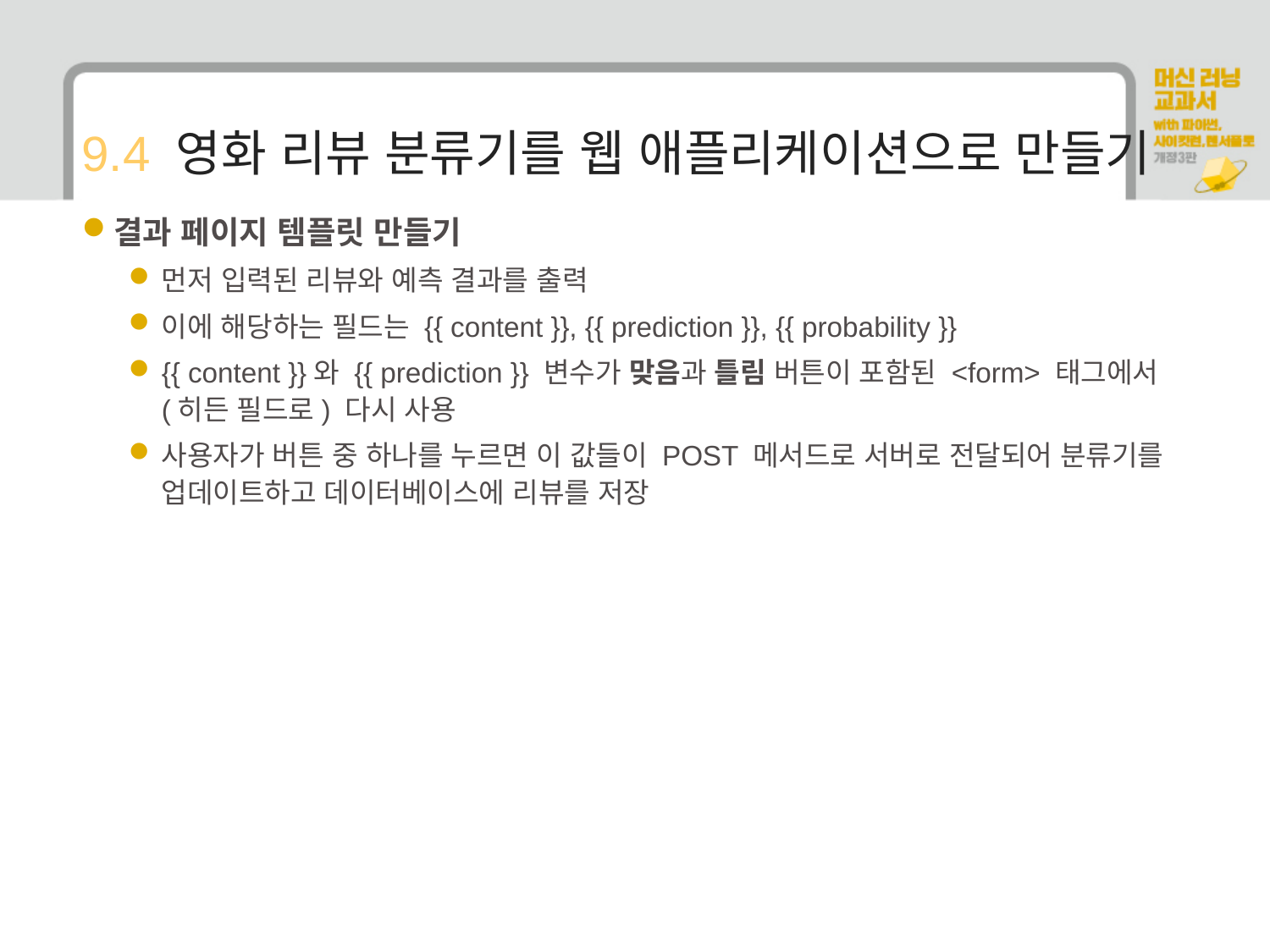

# 9.4 영화 리뷰 분류기를 웹 애플리케이션으로 만들기
결과 페이지 템플릿 만들기
먼저 입력된 리뷰와 예측 결과를 출력
이에 해당하는 필드는 {{ content }}, {{ prediction }}, {{ probability }}
{{ content }}와 {{ prediction }} 변수가 맞음과 틀림 버튼이 포함된 <form> 태그에서 (히든 필드로) 다시 사용
사용자가 버튼 중 하나를 누르면 이 값들이 POST 메서드로 서버로 전달되어 분류기를 업데이트하고 데이터베이스에 리뷰를 저장